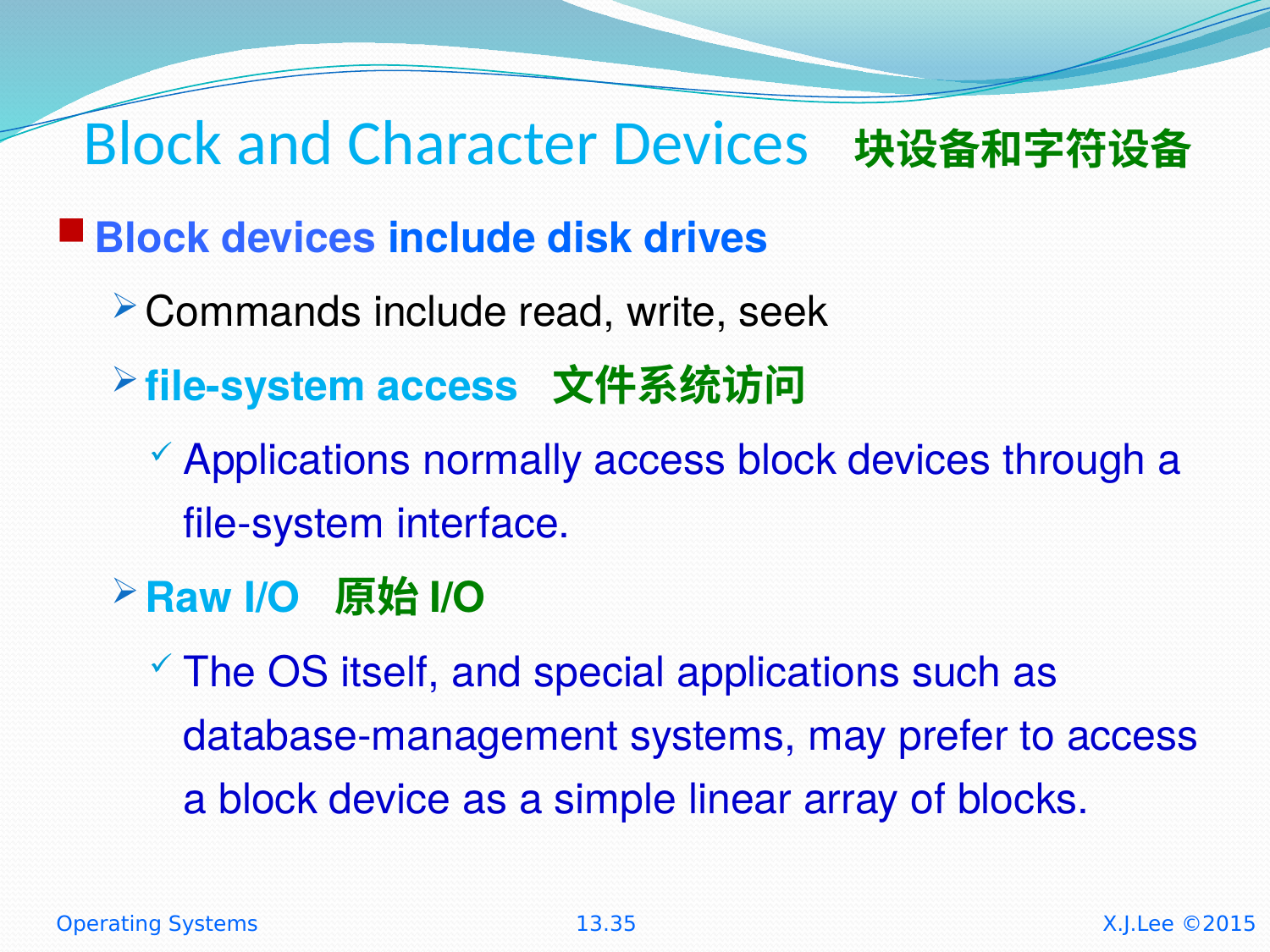

# Block and Character Devices  块设备和字符设备
Block devices include disk drives
Commands include read, write, seek
file-system access  文件系统访问
Applications normally access block devices through a file-system interface.
Raw I/O  原始I/O
The OS itself, and special applications such as database-management systems, may prefer to access a block device as a simple linear array of blocks.
Operating Systems
13.35
X.J.Lee ©2015